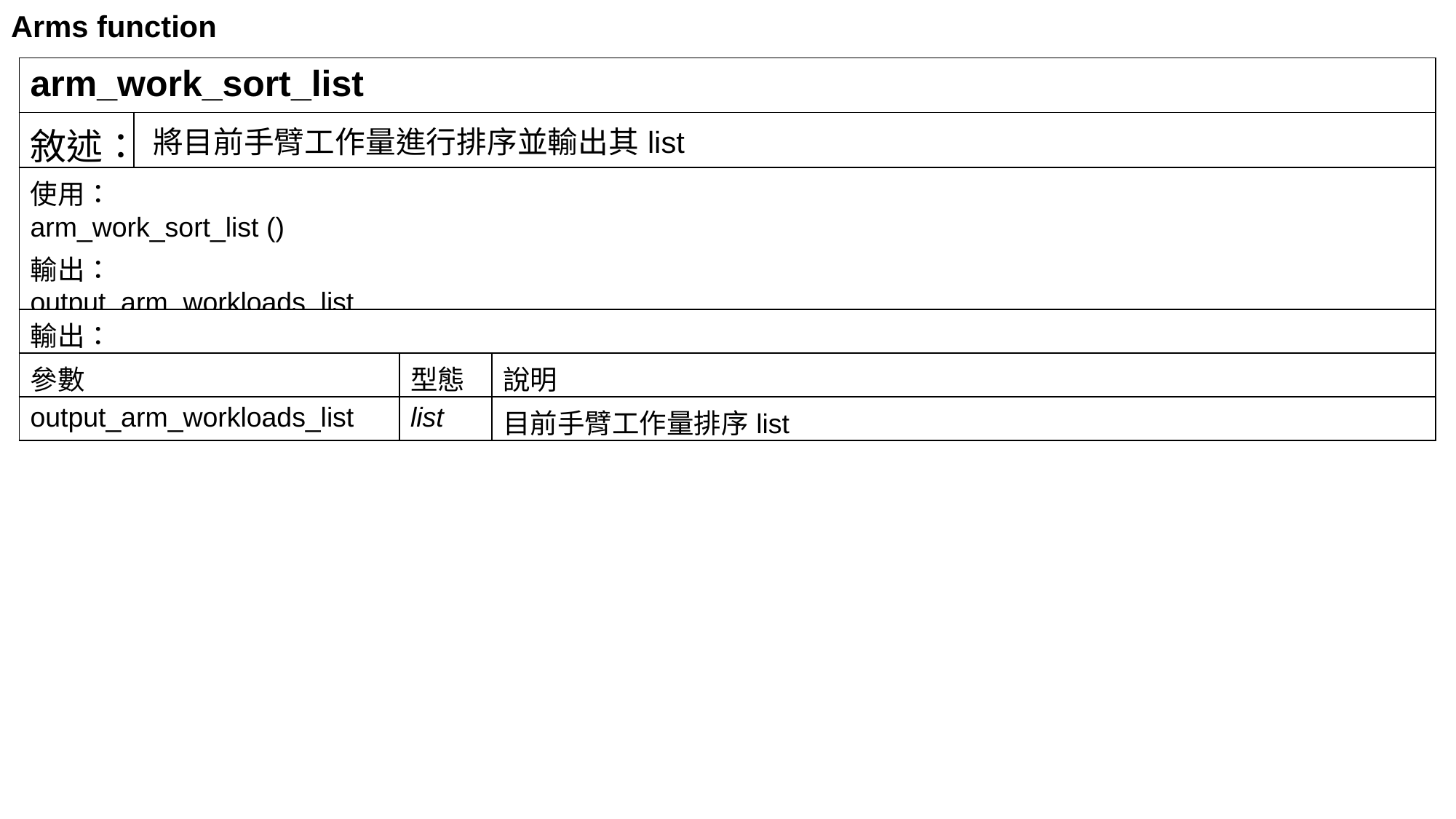

# Arms function
| ﻿﻿﻿arm\_work\_sort\_list |  |  |  |
| --- | --- | --- | --- |
| 敘述： | ﻿將目前手臂工作量進行排序並輸出其list | 將訂單以商品為依據依照目前機器手臂工作量進行排序 |  |
| 使用： ﻿﻿arm\_work\_sort\_list (﻿﻿) 輸出： ﻿output\_arm\_workloads\_list |  |  |  |
| 輸出： |  |  |  |
| 參數 |  | 型態 | 說明 |
| output\_arm\_workloads\_list |  | list | 目前手臂工作量排序list |
﻿